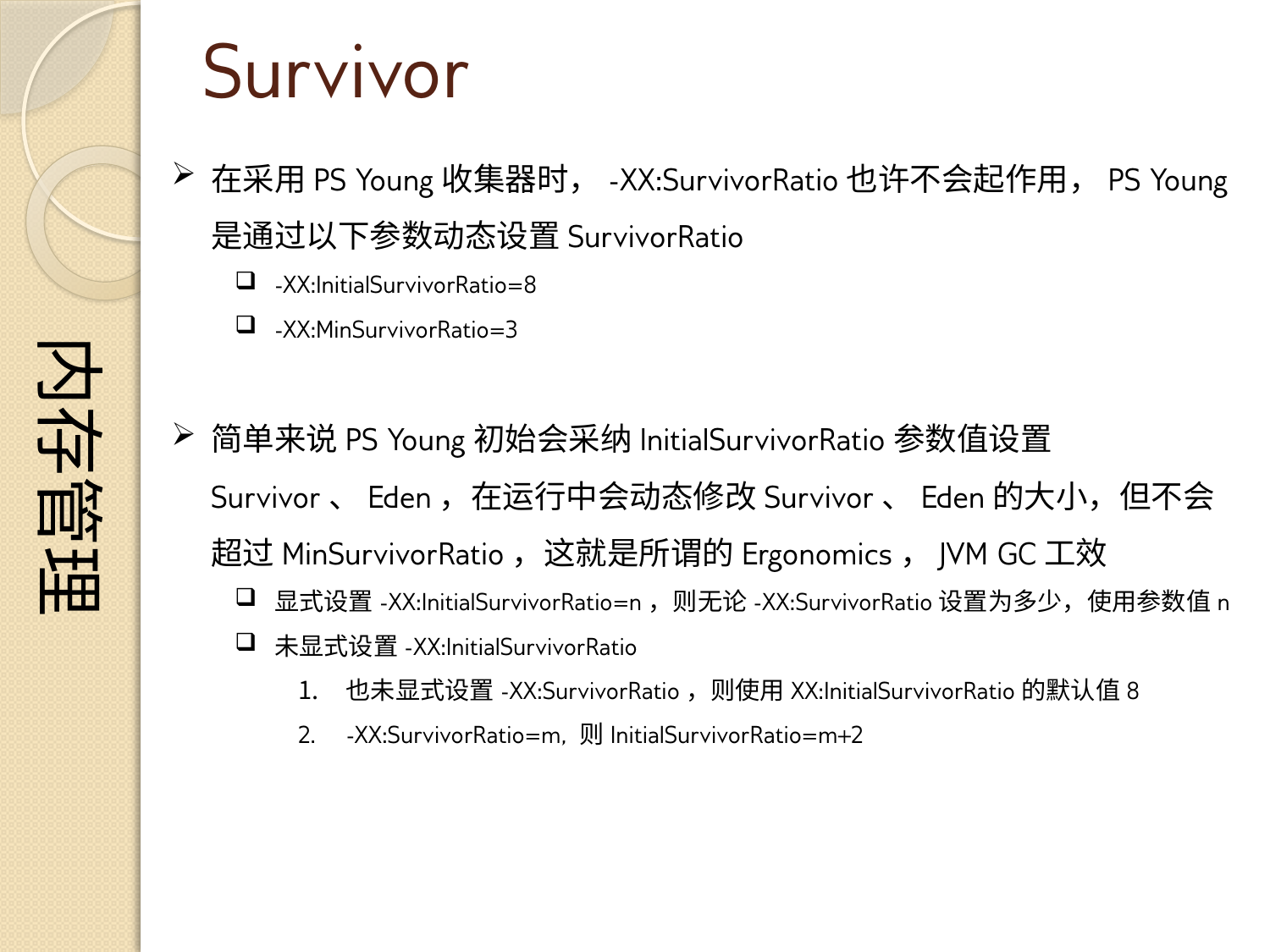

内存管理
# Survivor
在采用PS Young收集器时，-XX:SurvivorRatio也许不会起作用，PS Young是通过以下参数动态设置SurvivorRatio
-XX:InitialSurvivorRatio=8
-XX:MinSurvivorRatio=3

简单来说PS Young初始会采纳InitialSurvivorRatio参数值设置Survivor、Eden，在运行中会动态修改Survivor、Eden的大小，但不会超过MinSurvivorRatio，这就是所谓的Ergonomics，JVM GC工效
显式设置-XX:InitialSurvivorRatio=n，则无论-XX:SurvivorRatio设置为多少，使用参数值n
未显式设置-XX:InitialSurvivorRatio
也未显式设置-XX:SurvivorRatio，则使用XX:InitialSurvivorRatio的默认值8
-XX:SurvivorRatio=m, 则InitialSurvivorRatio=m+2